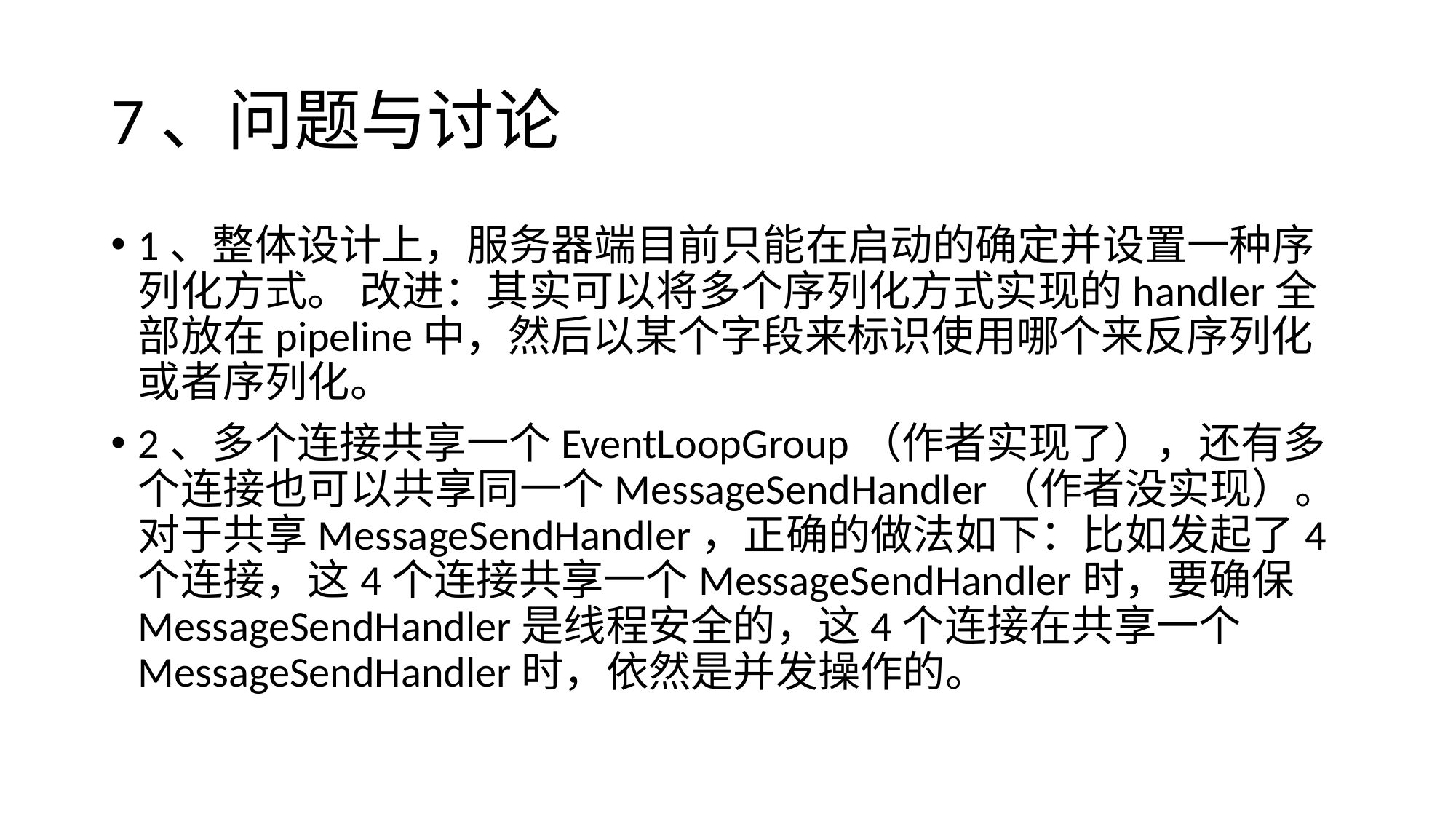

# 7、问题与讨论
1、整体设计上，服务器端目前只能在启动的确定并设置一种序列化方式。 改进：其实可以将多个序列化方式实现的handler全部放在pipeline中，然后以某个字段来标识使用哪个来反序列化或者序列化。
2、多个连接共享一个EventLoopGroup（作者实现了），还有多个连接也可以共享同一个MessageSendHandler（作者没实现）。对于共享MessageSendHandler，正确的做法如下：比如发起了4个连接，这4个连接共享一个MessageSendHandler时，要确保MessageSendHandler是线程安全的，这4个连接在共享一个MessageSendHandler时，依然是并发操作的。